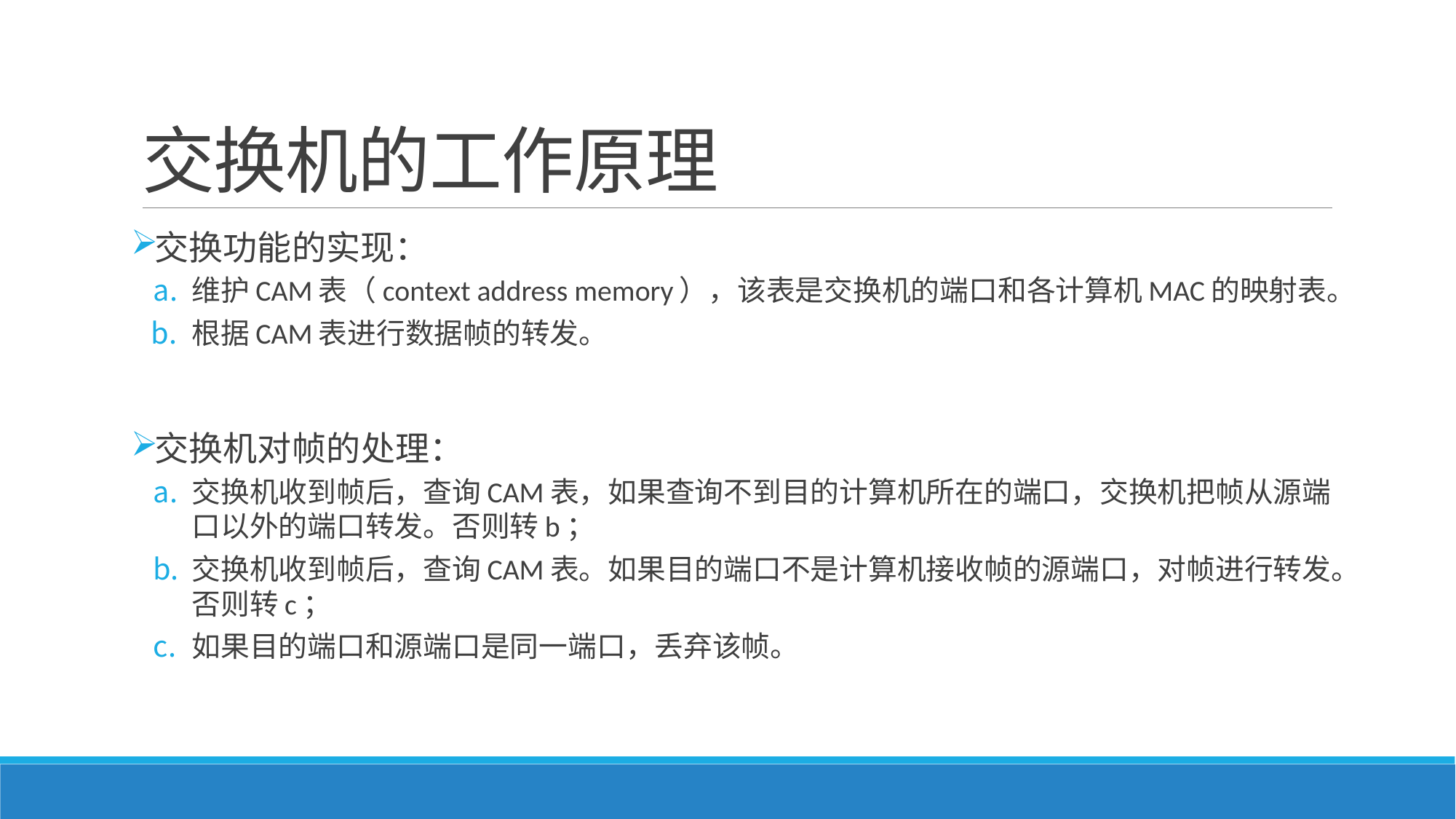

# 交换机的工作原理
交换功能的实现：
维护CAM表（context address memory），该表是交换机的端口和各计算机MAC的映射表。
根据CAM表进行数据帧的转发。

交换机对帧的处理：
交换机收到帧后，查询CAM表，如果查询不到目的计算机所在的端口，交换机把帧从源端口以外的端口转发。否则转b；
交换机收到帧后，查询CAM表。如果目的端口不是计算机接收帧的源端口，对帧进行转发。否则转c；
如果目的端口和源端口是同一端口，丢弃该帧。